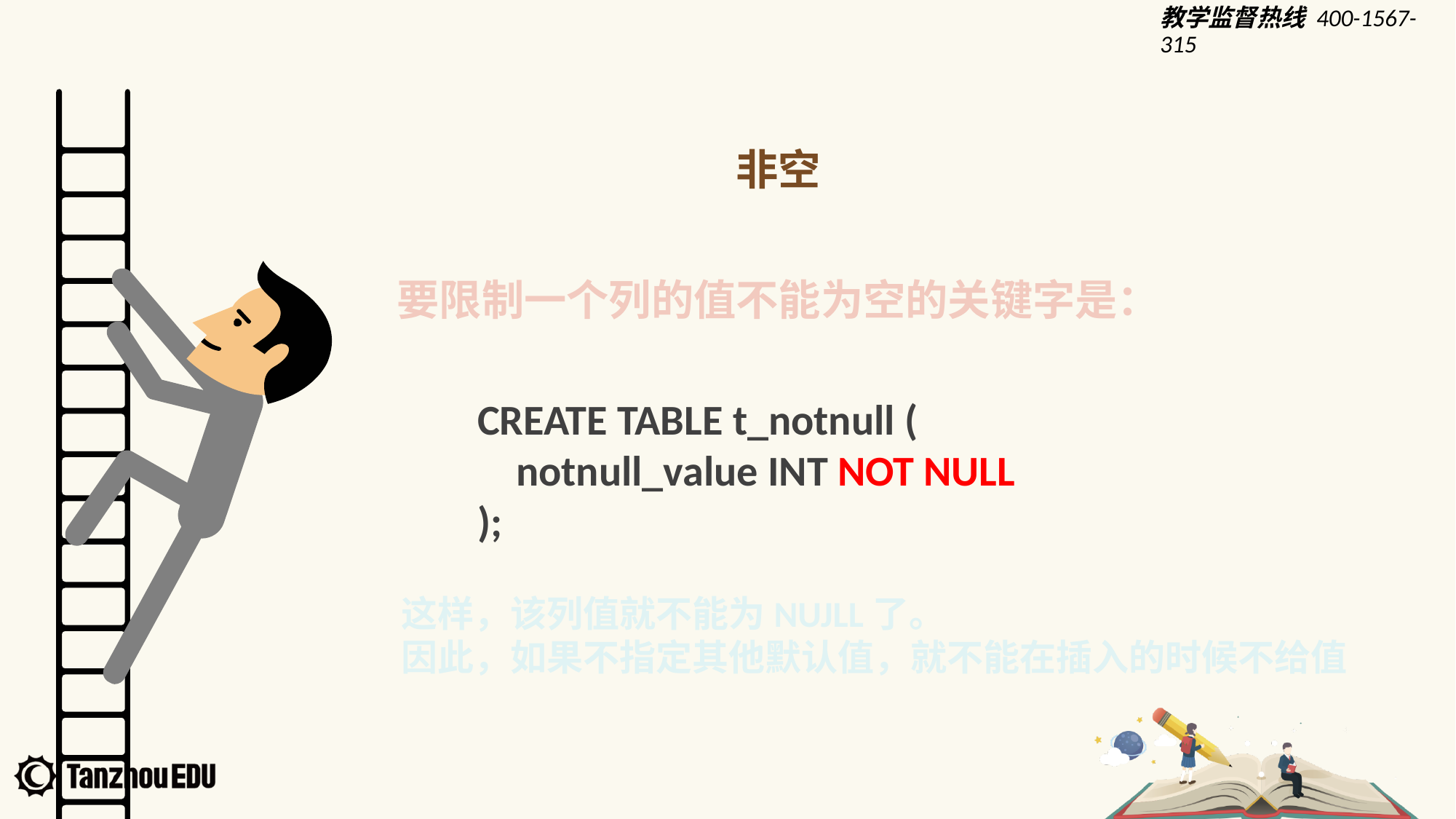

非空
要限制一个列的值不能为空的关键字是：
CREATE TABLE t_notnull (
    notnull_value INT NOT NULL
);
这样，该列值就不能为NUJLL了。
因此，如果不指定其他默认值，就不能在插入的时候不给值